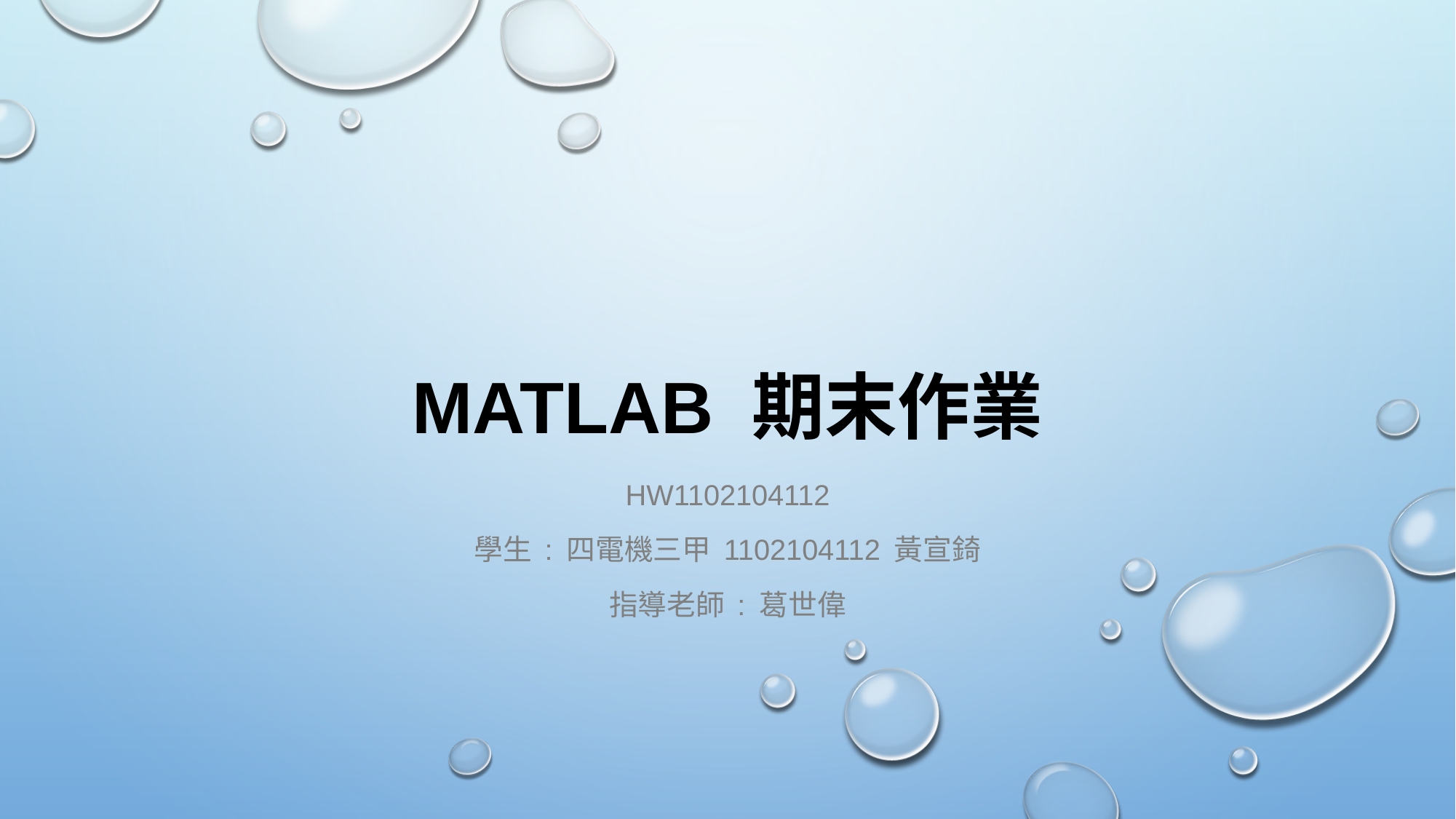

# MATLAB 期末作業
HW1102104112
學生 : 四電機三甲 1102104112 黃宣錡
指導老師 : 葛世偉